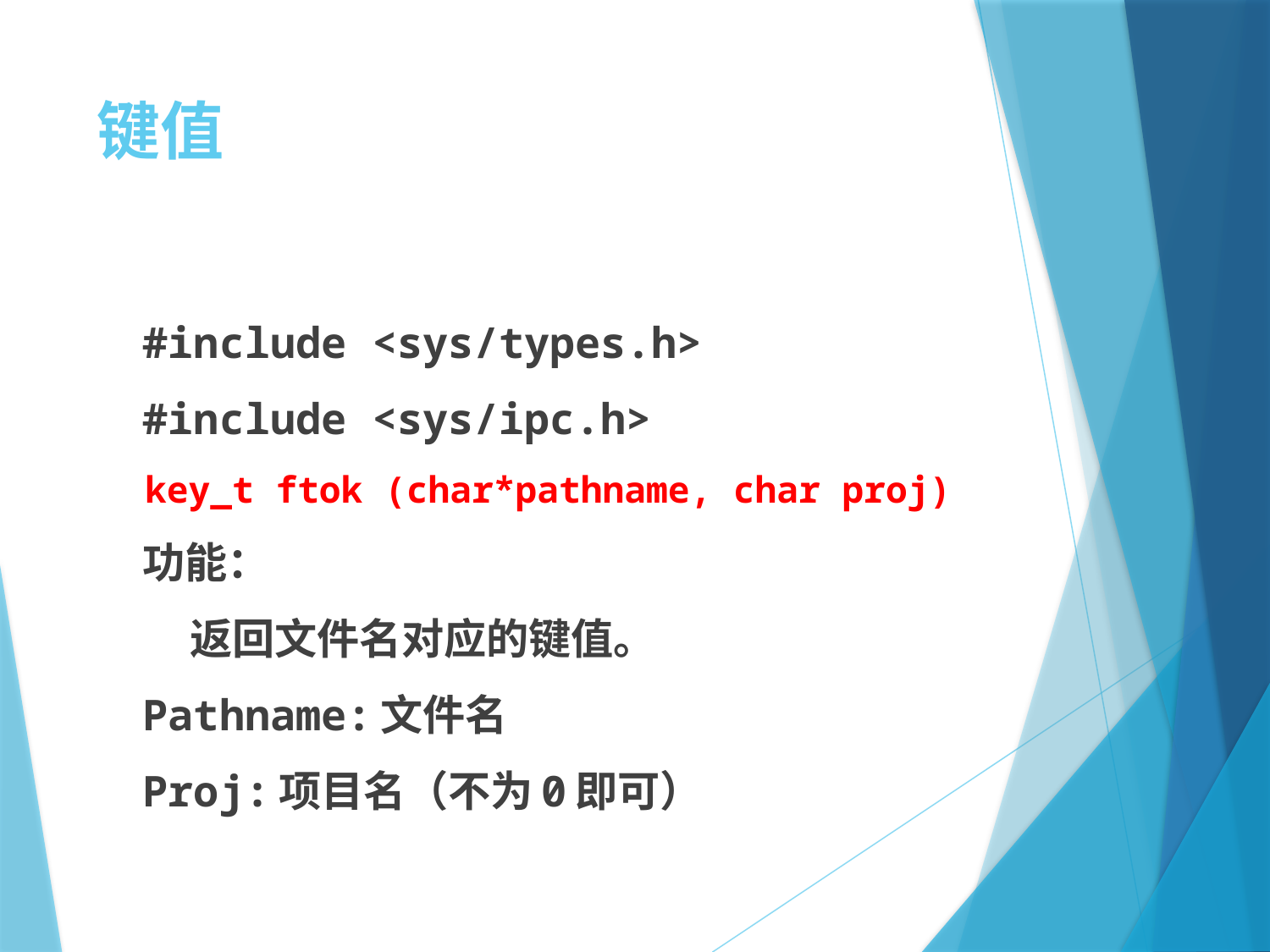

# 键值
#include <sys/types.h>
#include <sys/ipc.h>
key_t ftok (char*pathname, char proj)
功能：
    返回文件名对应的键值。
Pathname:文件名
Proj:项目名（不为0即可）